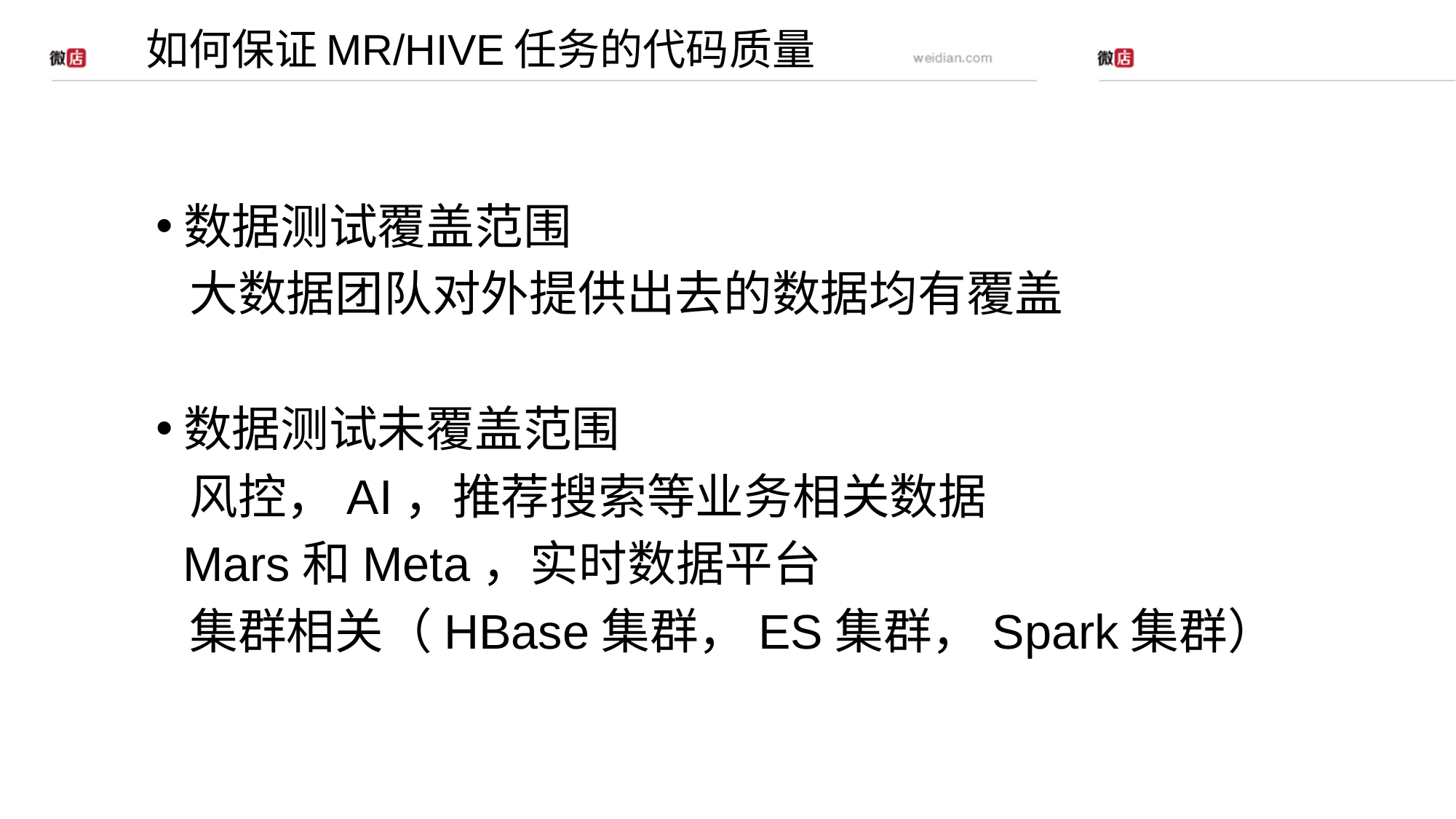

如何保证MR/HIVE任务的代码质量

数据测试覆盖范围
  大数据团队对外提供出去的数据均有覆盖

数据测试未覆盖范围
  风控，AI，推荐搜索等业务相关数据
  Mars和Meta，实时数据平台
  集群相关（HBase集群，ES集群，Spark集群）